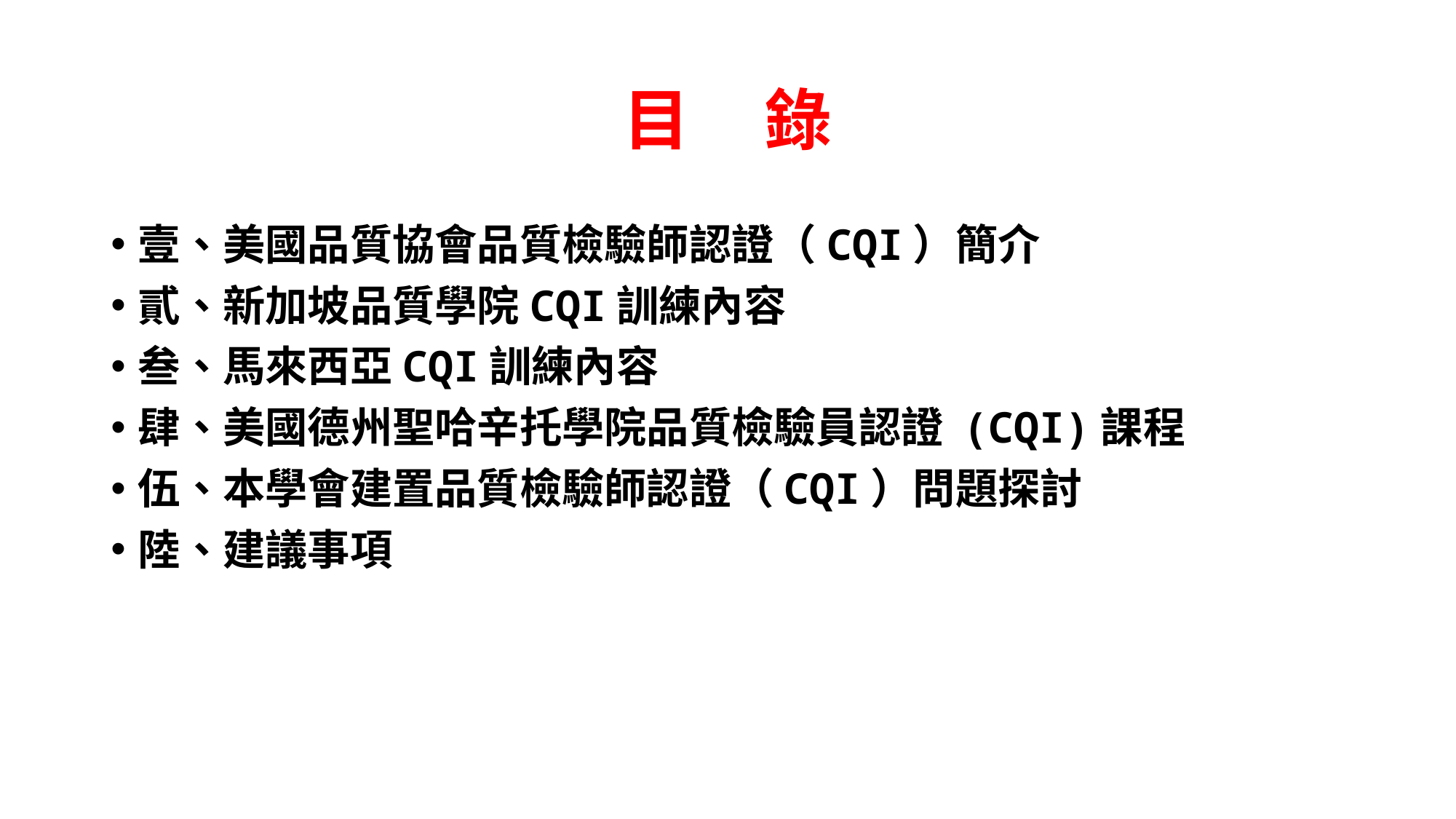

# 目     錄
壹、美國品質協會品質檢驗師認證（CQI）簡介
貳、新加坡品質學院CQI訓練內容
叁、馬來西亞CQI訓練內容
肆、美國德州聖哈辛托學院品質檢驗員認證 (CQI)課程
伍、本學會建置品質檢驗師認證（CQI）問題探討
陸、建議事項